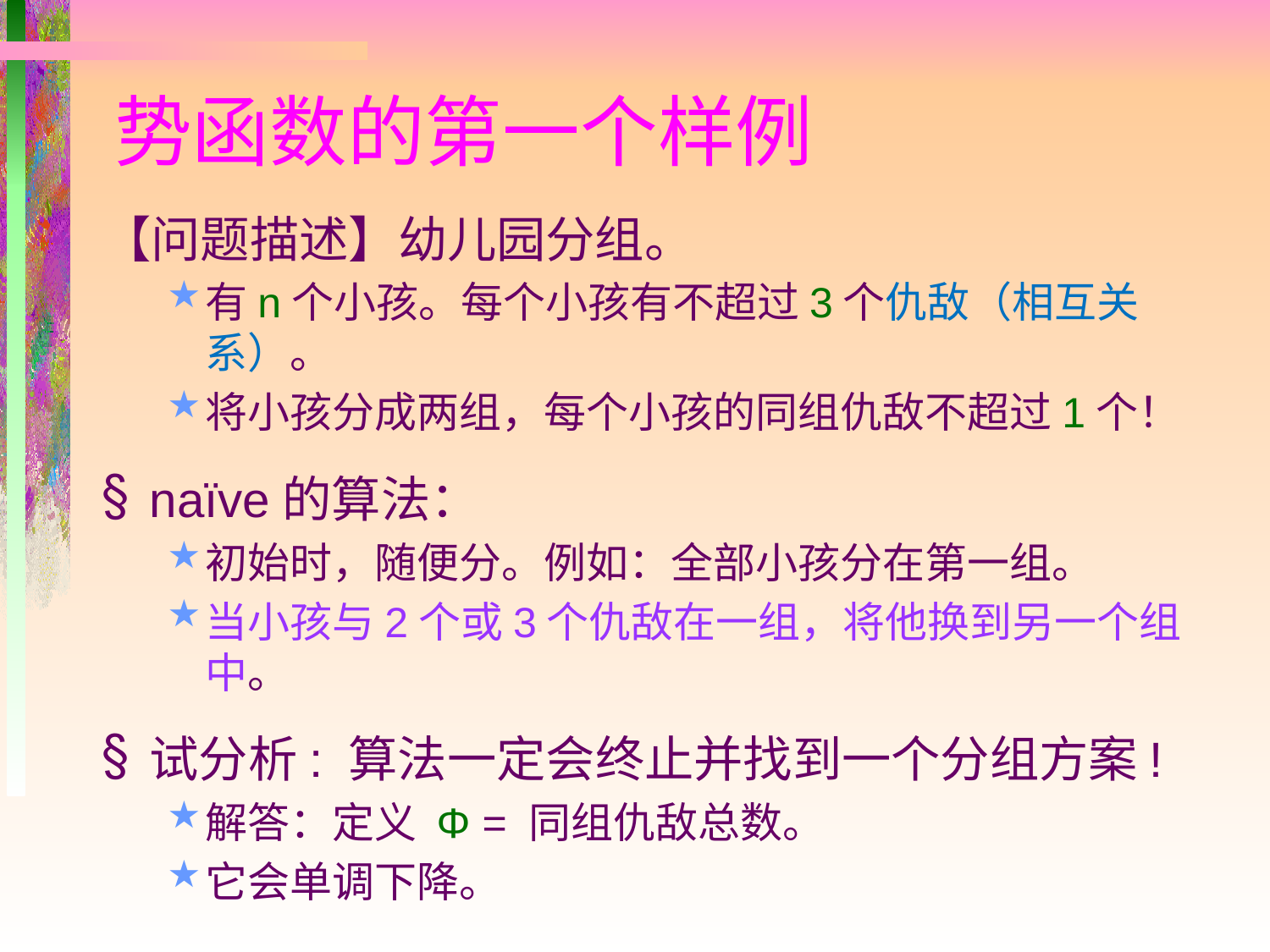

# 势函数的第一个样例
【问题描述】幼儿园分组。
有n个小孩。每个小孩有不超过3个仇敌（相互关系）。
将小孩分成两组，每个小孩的同组仇敌不超过1个！
naïve的算法：
初始时，随便分。例如：全部小孩分在第一组。
当小孩与2个或3个仇敌在一组，将他换到另一个组中。
试分析: 算法一定会终止并找到一个分组方案!
解答：定义 Φ = 同组仇敌总数。
它会单调下降。